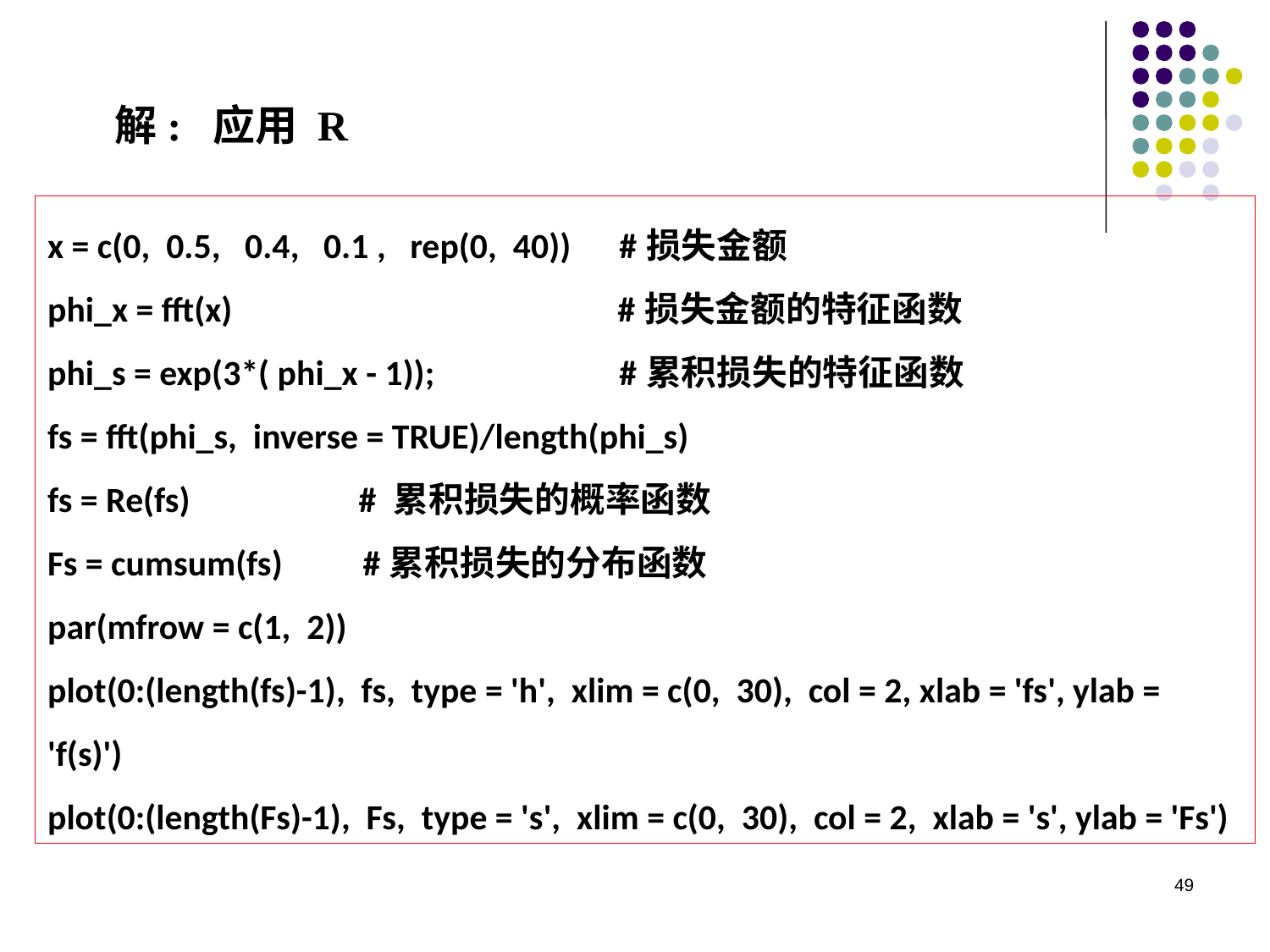

解:  应用 R
x = c(0,  0.5,   0.4,   0.1 ,   rep(0,  40))      #损失金额
phi_x = fft(x)                                                #损失金额的特征函数
phi_s = exp(3*( phi_x - 1));                       #累积损失的特征函数
fs = fft(phi_s,  inverse = TRUE)/length(phi_s)
fs = Re(fs)                     # 累积损失的概率函数
Fs = cumsum(fs)          #累积损失的分布函数
par(mfrow = c(1,  2))
plot(0:(length(fs)-1),  fs,  type = 'h',  xlim = c(0,  30),  col = 2, xlab = 'fs', ylab = 'f(s)')
plot(0:(length(Fs)-1),  Fs,  type = 's',  xlim = c(0,  30),  col = 2,  xlab = 's', ylab = 'Fs')
49